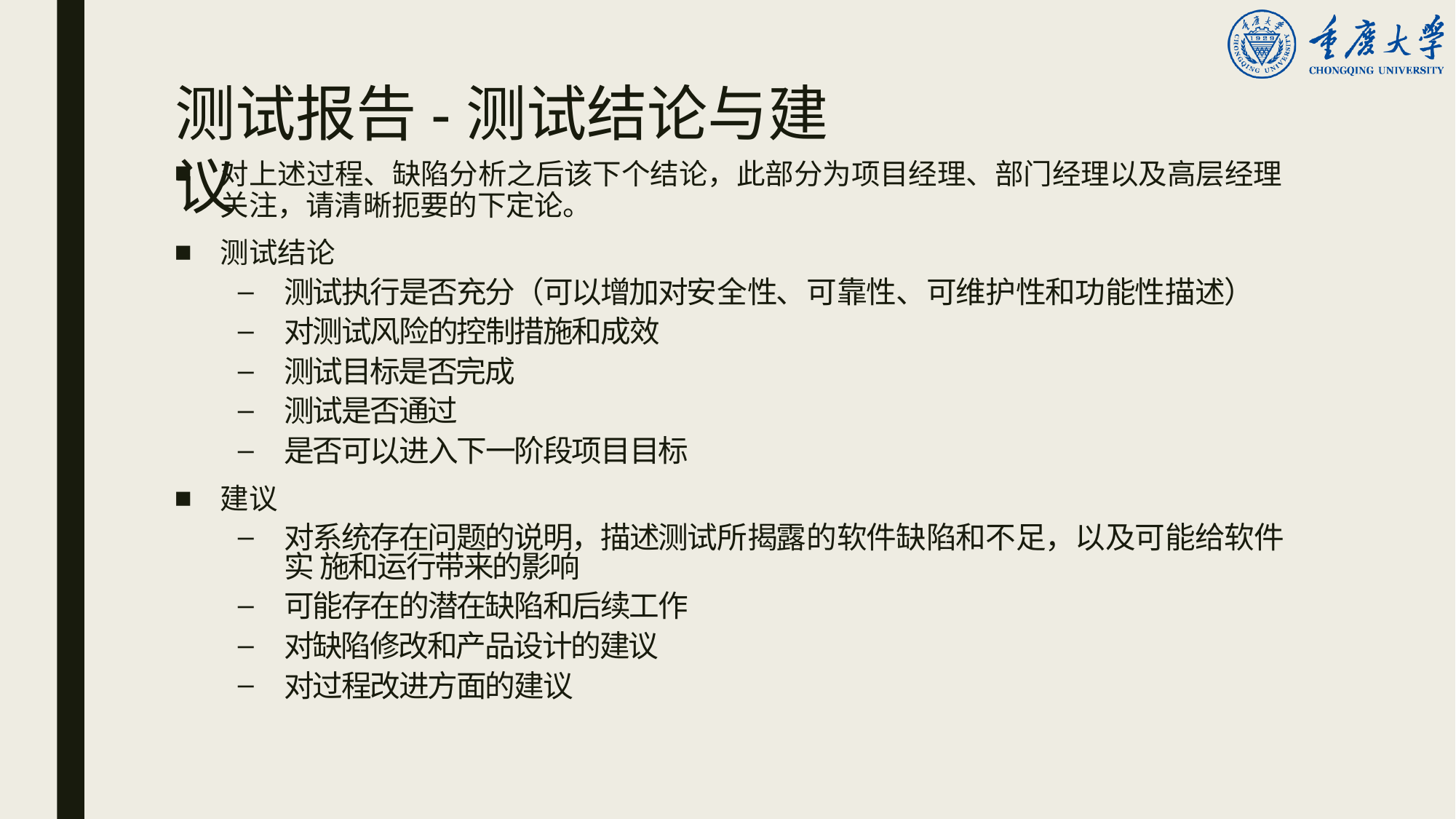

# 测试报告-测试结论与建议
对上述过程、缺陷分析之后该下个结论，此部分为项目经理、部门经理以及高层经理
关注，请清晰扼要的下定论。
测试结论
测试执行是否充分（可以增加对安全性、可靠性、可维护性和功能性描述）
对测试风险的控制措施和成效
测试目标是否完成
测试是否通过
是否可以进入下一阶段项目目标
建议
对系统存在问题的说明，描述测试所揭露的软件缺陷和不足，以及可能给软件实 施和运行带来的影响
可能存在的潜在缺陷和后续工作
对缺陷修改和产品设计的建议
对过程改进方面的建议